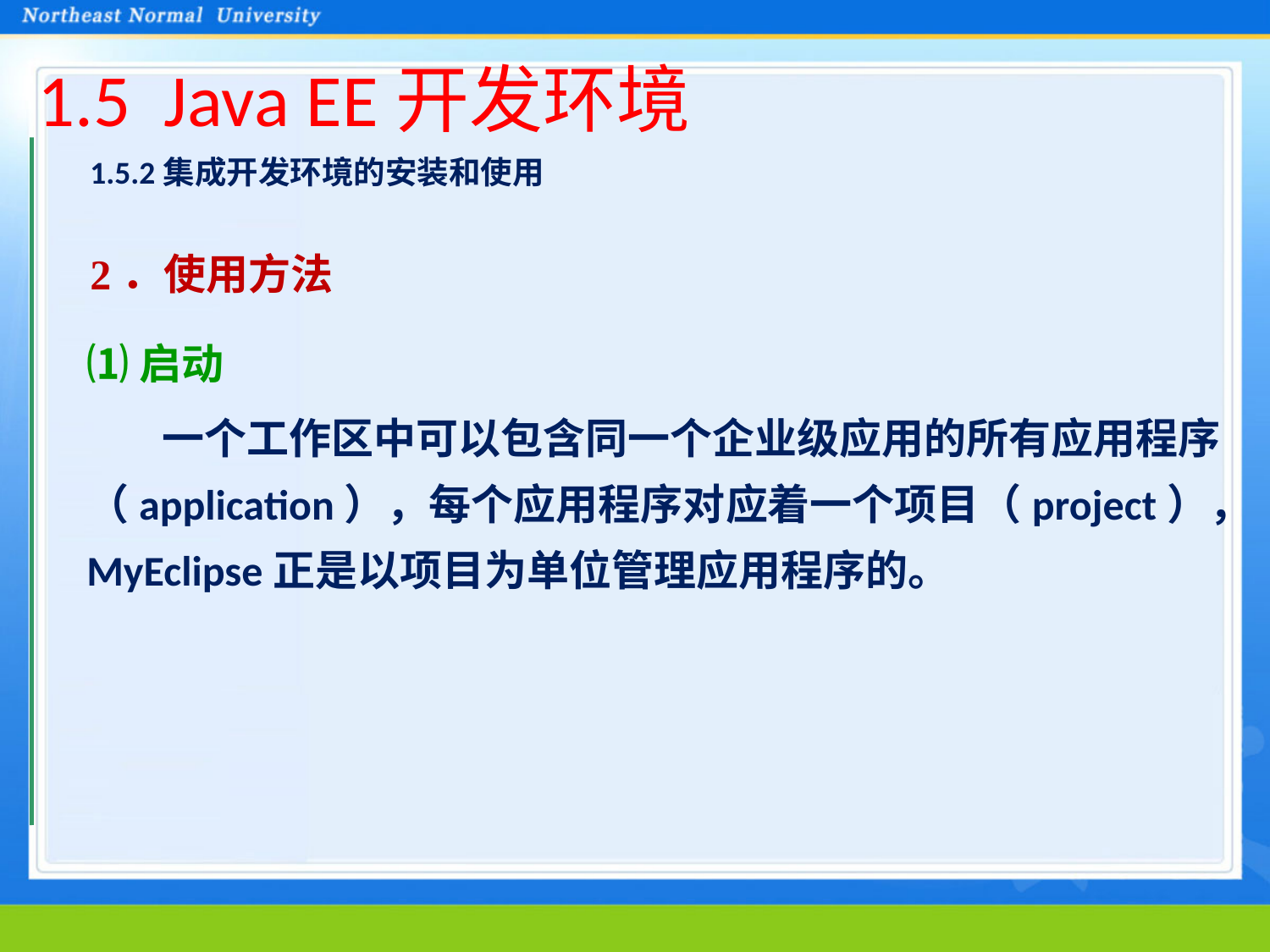

# 1.5  Java EE开发环境
1.5.2集成开发环境的安装和使用
2．使用方法
⑴启动
一个工作区中可以包含同一个企业级应用的所有应用程序（application），每个应用程序对应着一个项目（project），MyEclipse正是以项目为单位管理应用程序的。